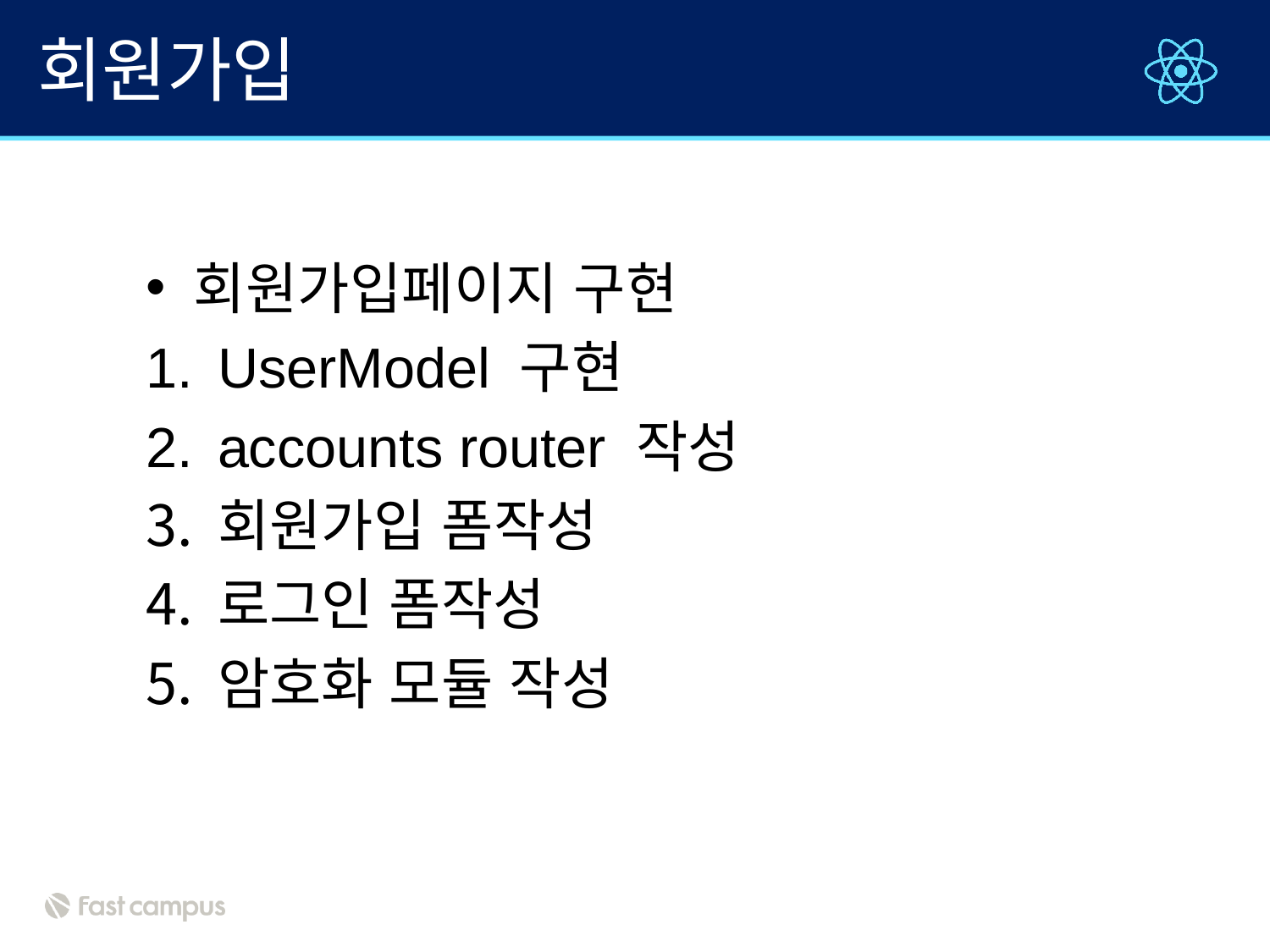

# 회원가입
회원가입페이지 구현
UserModel 구현
accounts router 작성
회원가입 폼작성
로그인 폼작성
암호화 모듈 작성